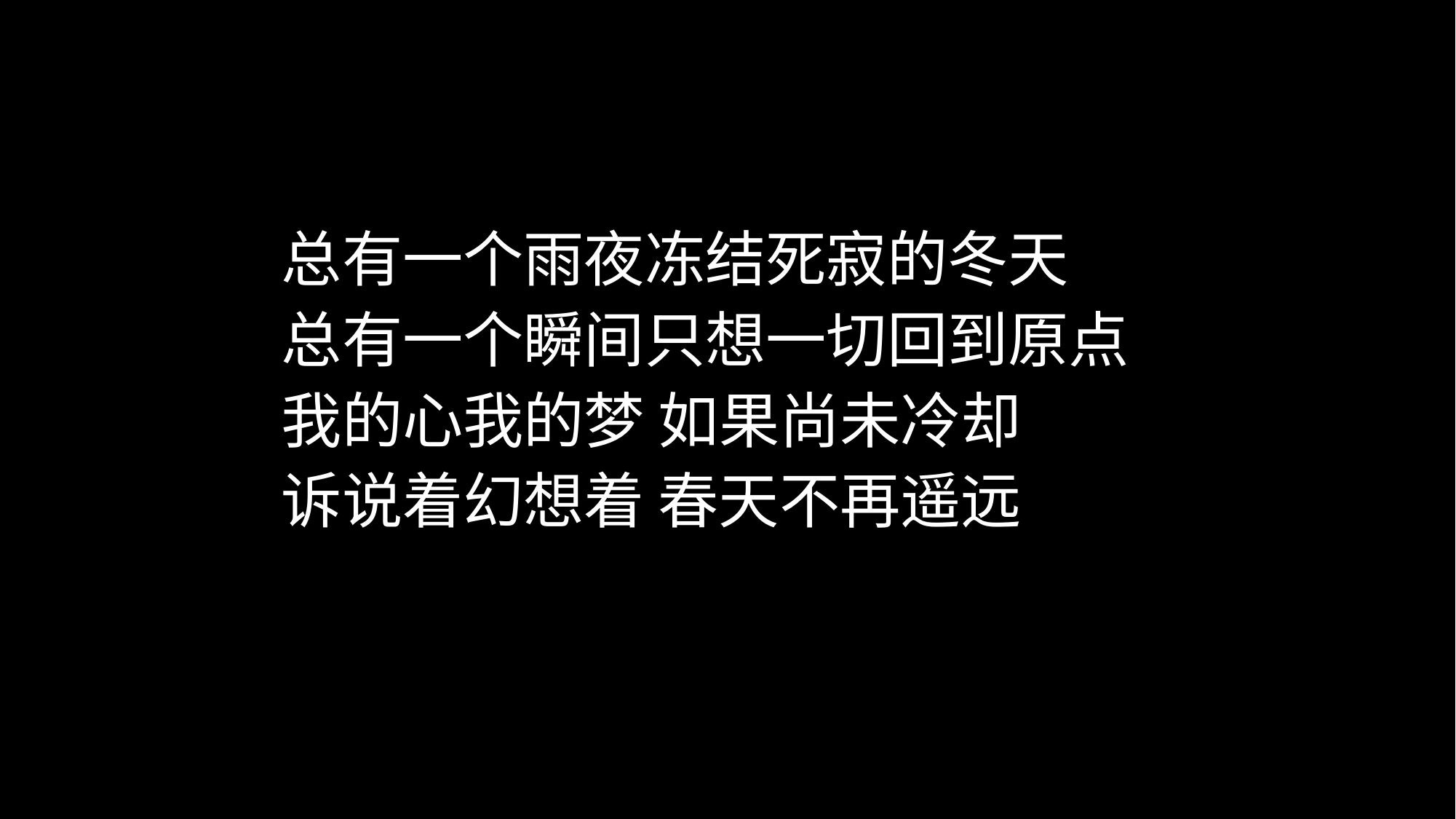

总有一个雨夜冻结死寂的冬天
总有一个瞬间只想一切回到原点
我的心我的梦 如果尚未冷却
诉说着幻想着 春天不再遥远